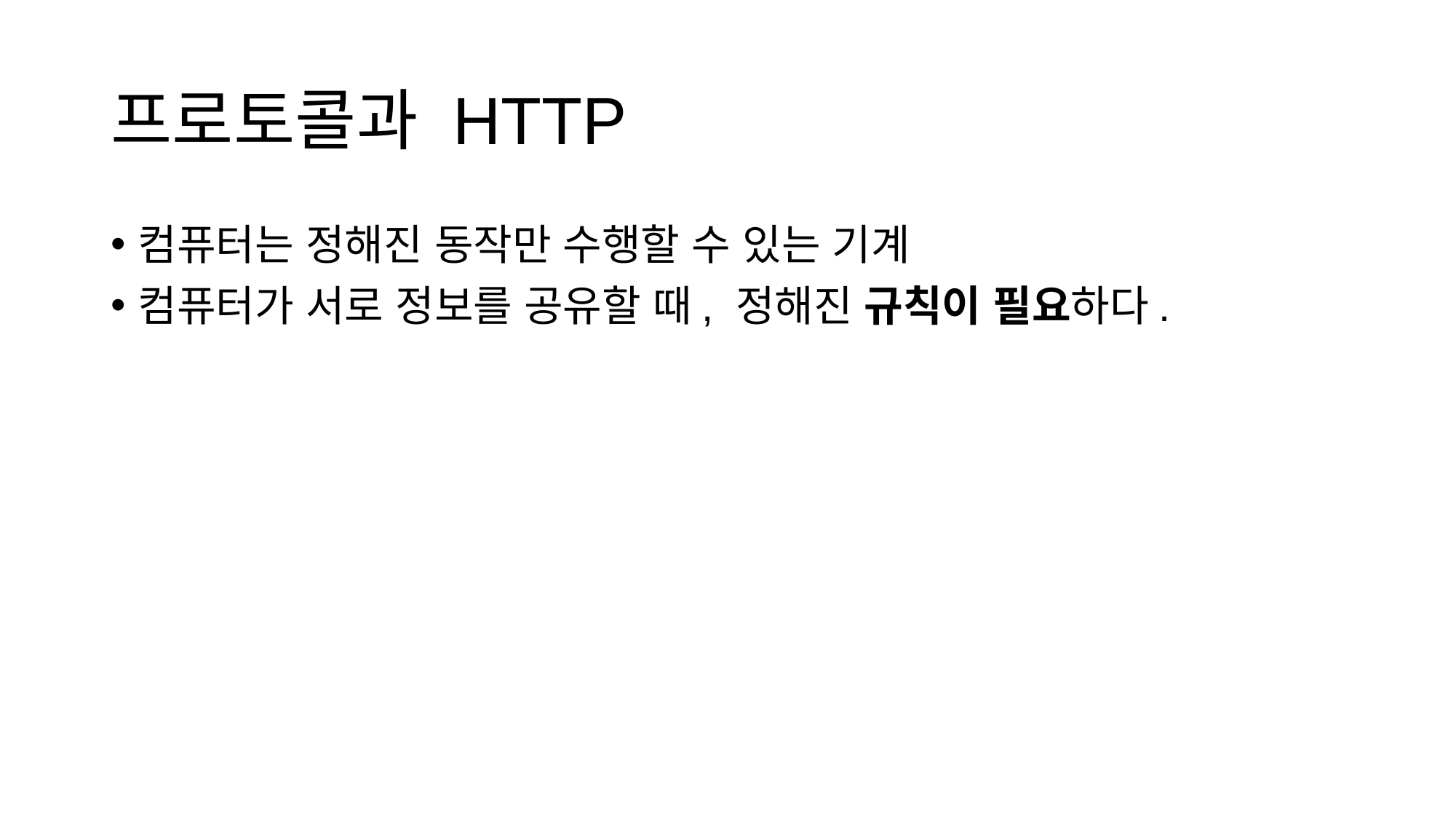

# 프로토콜과 HTTP
컴퓨터는 정해진 동작만 수행할 수 있는 기계
컴퓨터가 서로 정보를 공유할 때, 정해진 규칙이 필요하다.